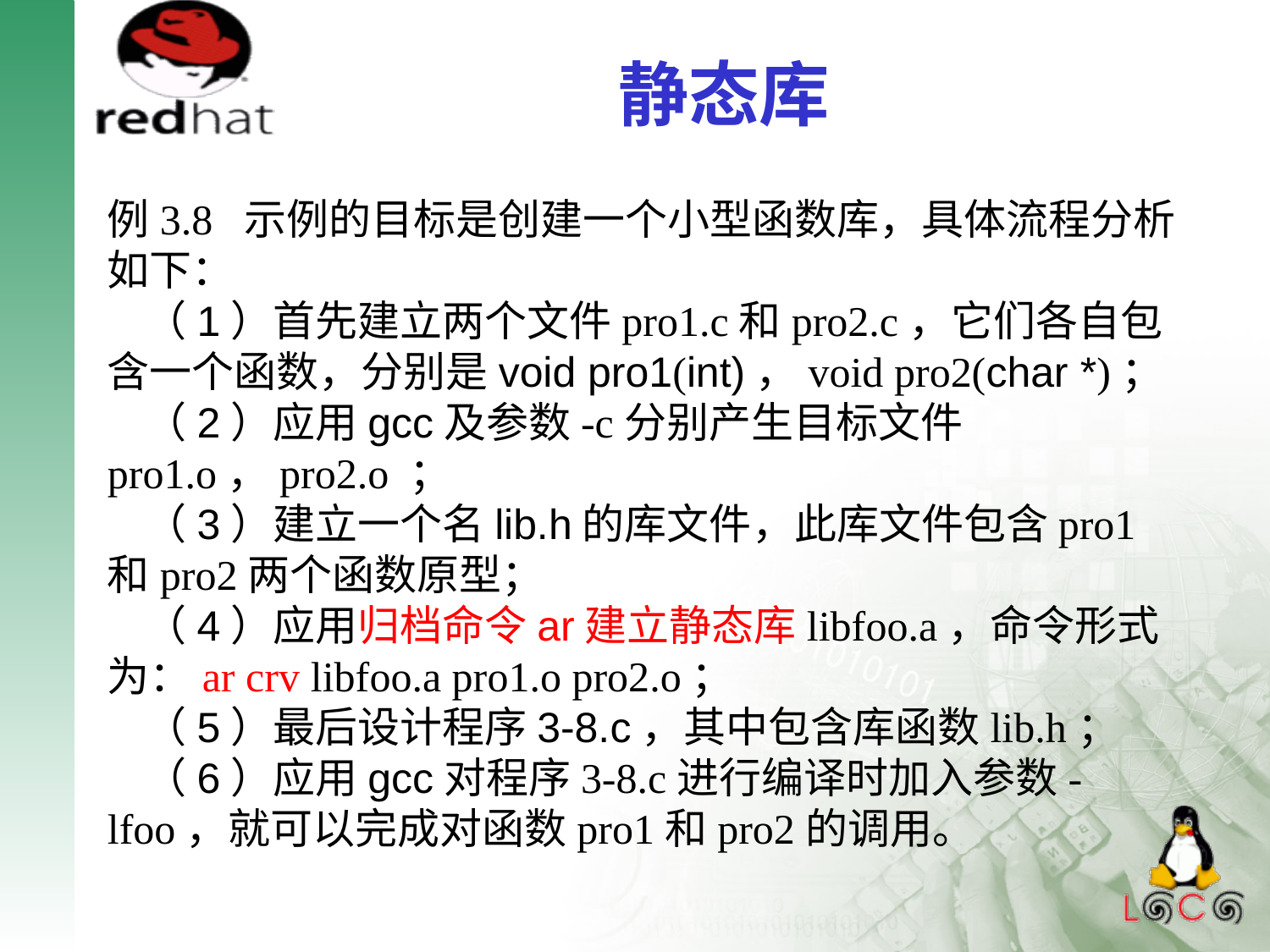

静态库
例3.8  示例的目标是创建一个小型函数库，具体流程分析如下：
（1）首先建立两个文件pro1.c和pro2.c，它们各自包含一个函数，分别是void pro1(int)，void pro2(char *)；
（2）应用gcc及参数-c分别产生目标文件pro1.o，pro2.o ；
（3）建立一个名lib.h的库文件，此库文件包含pro1和pro2两个函数原型；
（4）应用归档命令ar建立静态库libfoo.a，命令形式为：ar crv libfoo.a pro1.o pro2.o；
（5）最后设计程序3-8.c，其中包含库函数lib.h；
（6）应用gcc对程序3-8.c进行编译时加入参数-lfoo，就可以完成对函数pro1和pro2的调用。